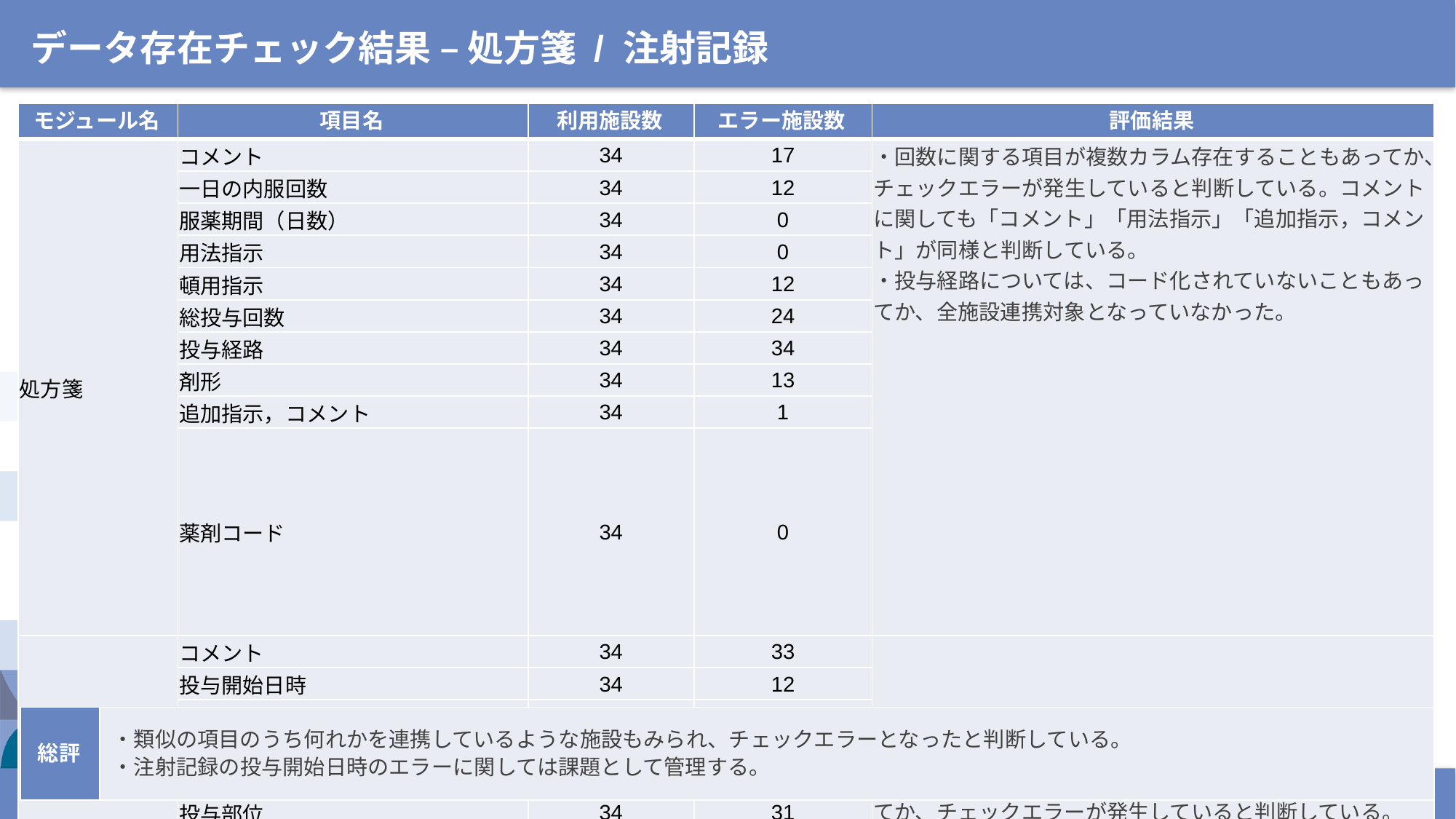

# データ存在チェック結果 – 処方箋 / 注射記録
| モジュール名 | 項目名 | 利用施設数 | エラー施設数 | 評価結果 |
| --- | --- | --- | --- | --- |
| 処方箋 | コメント | 34 | 17 | ・回数に関する項目が複数カラム存在することもあってか、チェックエラーが発生していると判断している。コメントに関しても「コメント」「用法指示」「追加指示，コメント」が同様と判断している。 ・投与経路については、コード化されていないこともあってか、全施設連携対象となっていなかった。 |
|  | 一日の内服回数 | 34 | 12 |  |
|  | 服薬期間（日数） | 34 | 0 |  |
|  | 用法指示 | 34 | 0 |  |
|  | 頓用指示 | 34 | 12 |  |
|  | 総投与回数 | 34 | 24 |  |
|  | 投与経路 | 34 | 34 |  |
|  | 剤形 | 34 | 13 |  |
|  | 追加指示，コメント | 34 | 1 |  |
|  | 薬剤コード | 34 | 0 |  |
| 注射記録 | コメント | 34 | 33 | ・投与開始日時はデータ利活用上は必須となるため、課題として管理する。 ・コメントに関する項目が複数カラム存在することもあってか、チェックエラーが発生していると判断している。 |
|  | 投与開始日時 | 34 | 12 |  |
|  | 投与終了日時 | 34 | 25 |  |
|  | 用法指示 | 34 | 1 |  |
|  | 投与経路 | 34 | 14 |  |
|  | 投与部位 | 34 | 31 |  |
|  | 追加指示，コメント | 34 | 23 |  |
|  | 薬剤コード | 34 | 0 |  |
| 総評 | ・類似の項目のうち何れかを連携しているような施設もみられ、チェックエラーとなったと判断している。 ・注射記録の投与開始日時のエラーに関しては課題として管理する。 |
| --- | --- |